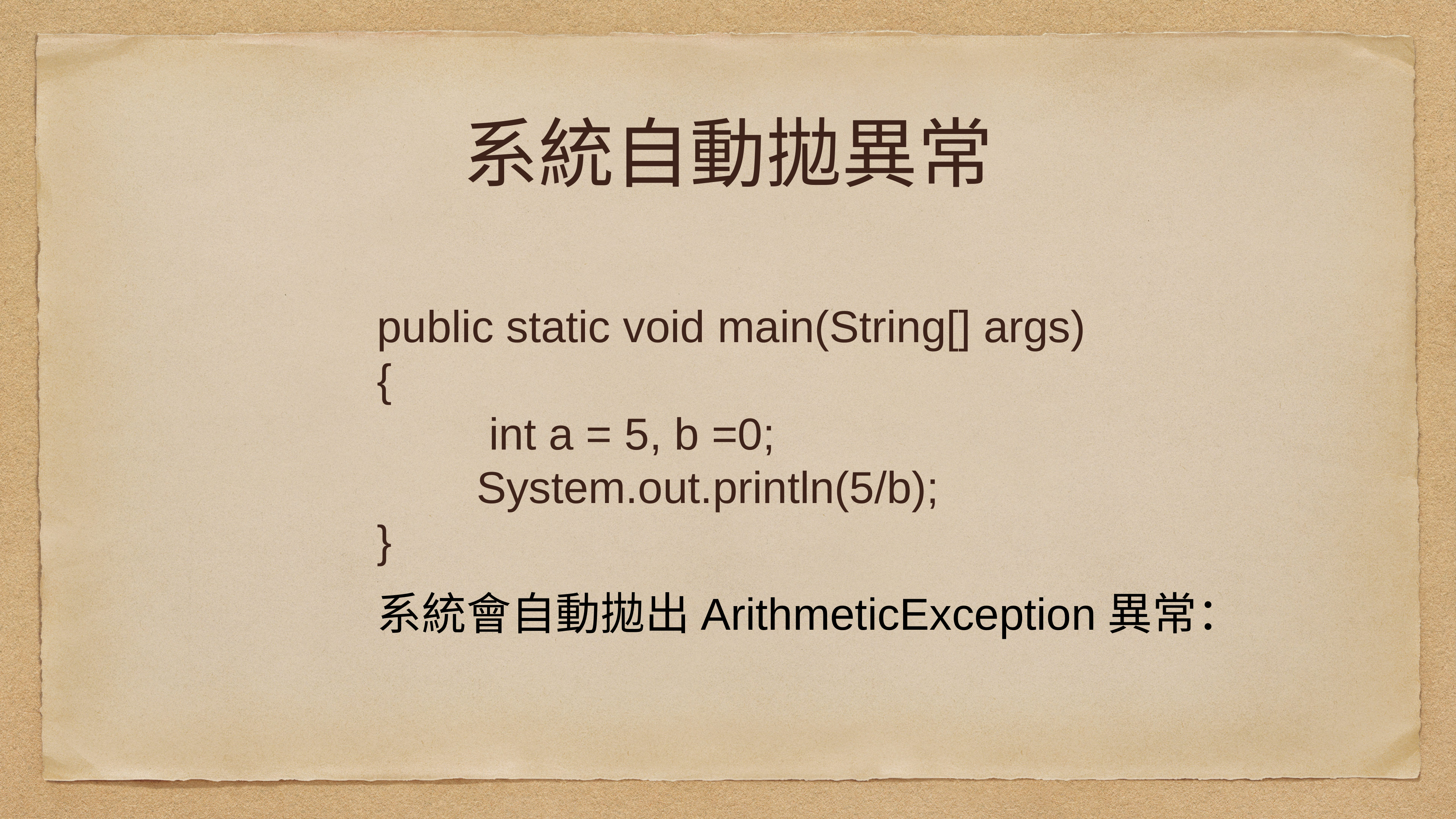

系統自動拋異常
public static void main(String[] args)
{
         int a = 5, b =0;
        System.out.println(5/b);
}
系統會自動拋出ArithmeticException異常：